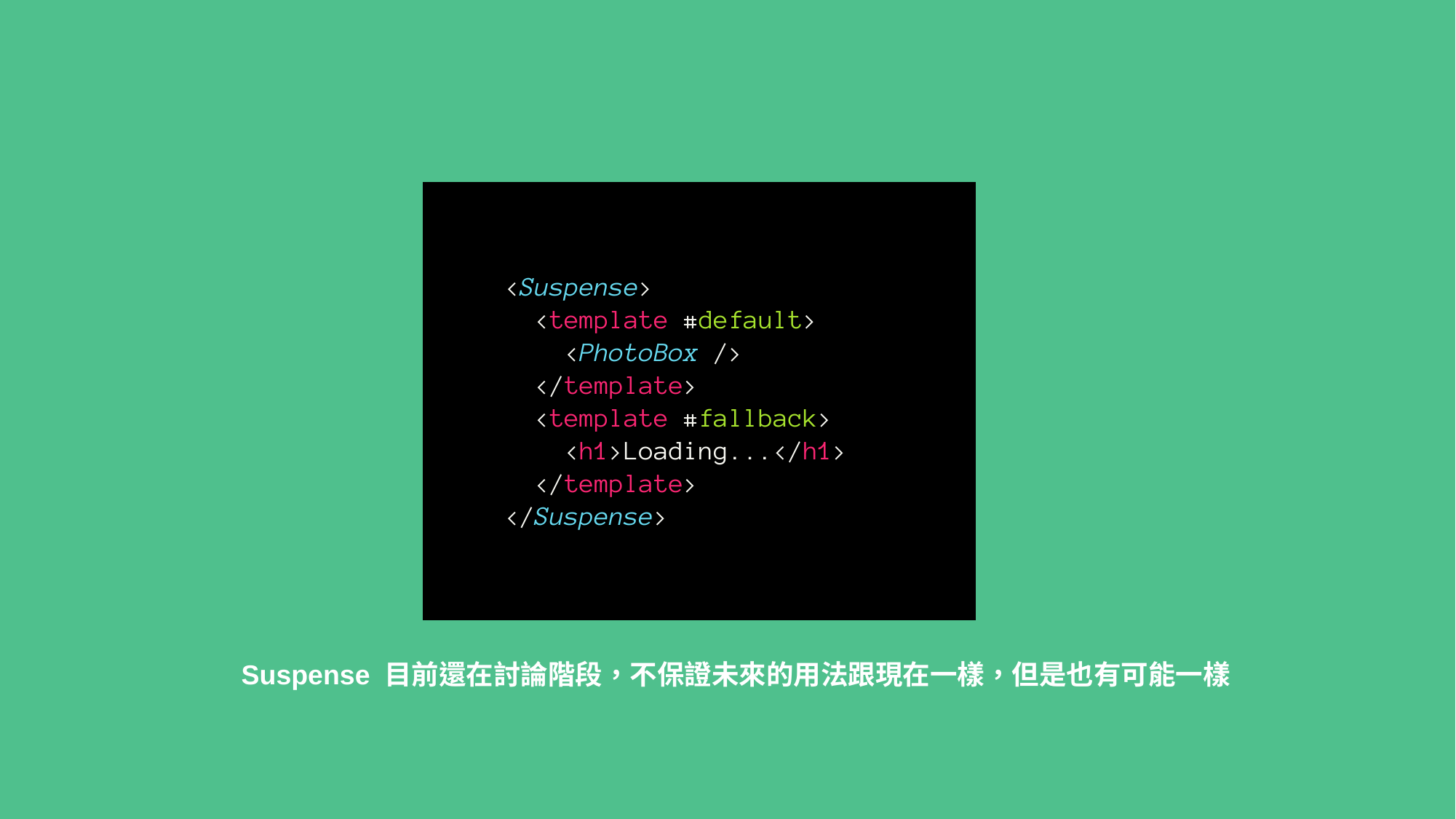

<Suspense>
      <template #default>
        <PhotoBox />
      </template>
      <template #fallback>
        <h1>Loading...</h1>
      </template>
    </Suspense>
Suspense 目前還在討論階段，不保證未來的用法跟現在一樣，但是也有可能一樣